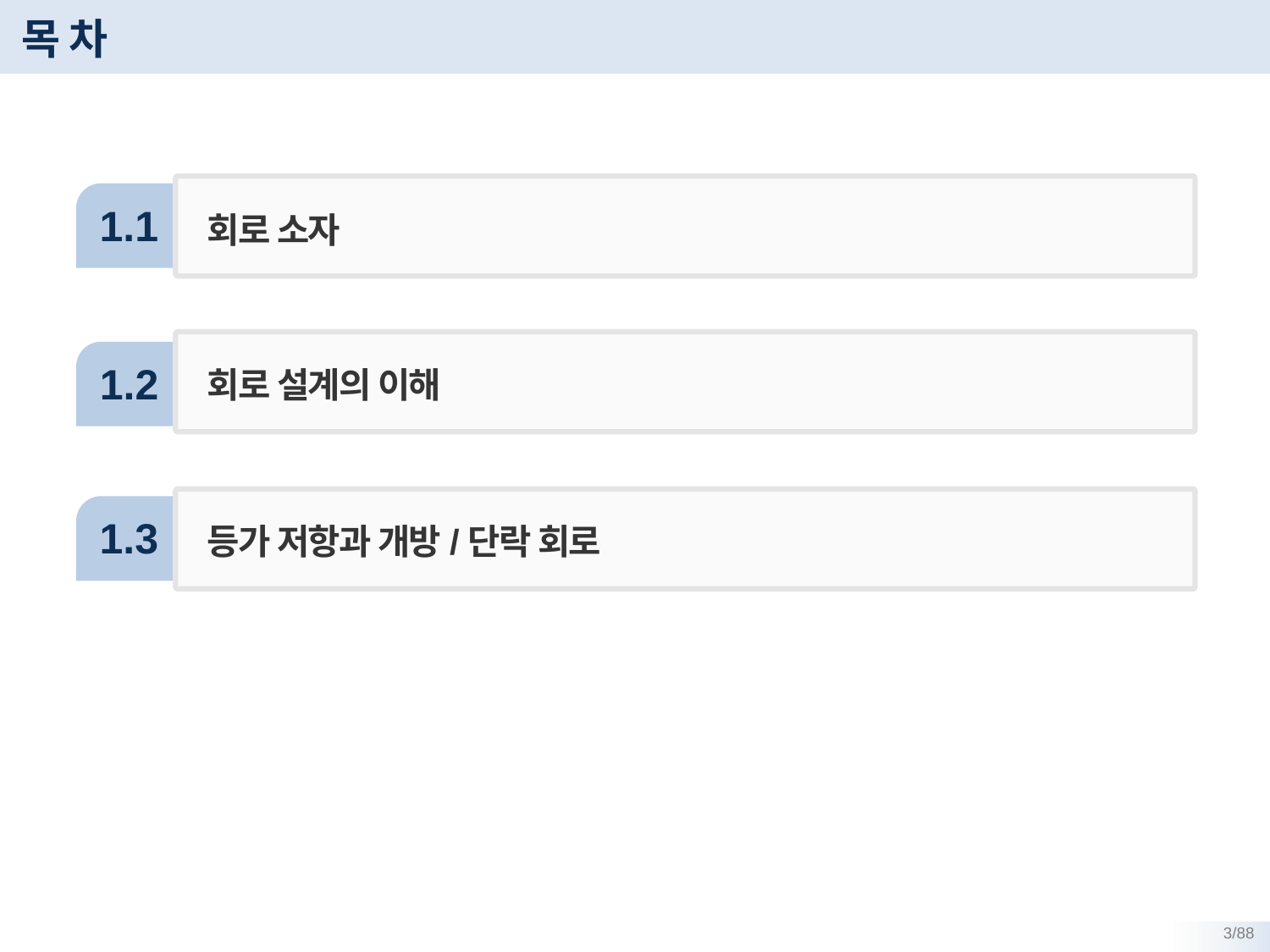

# 목 차

1.1
회로 소자

회로 설계의 이해
1.2

1.3
등가 저항과 개방/단락 회로